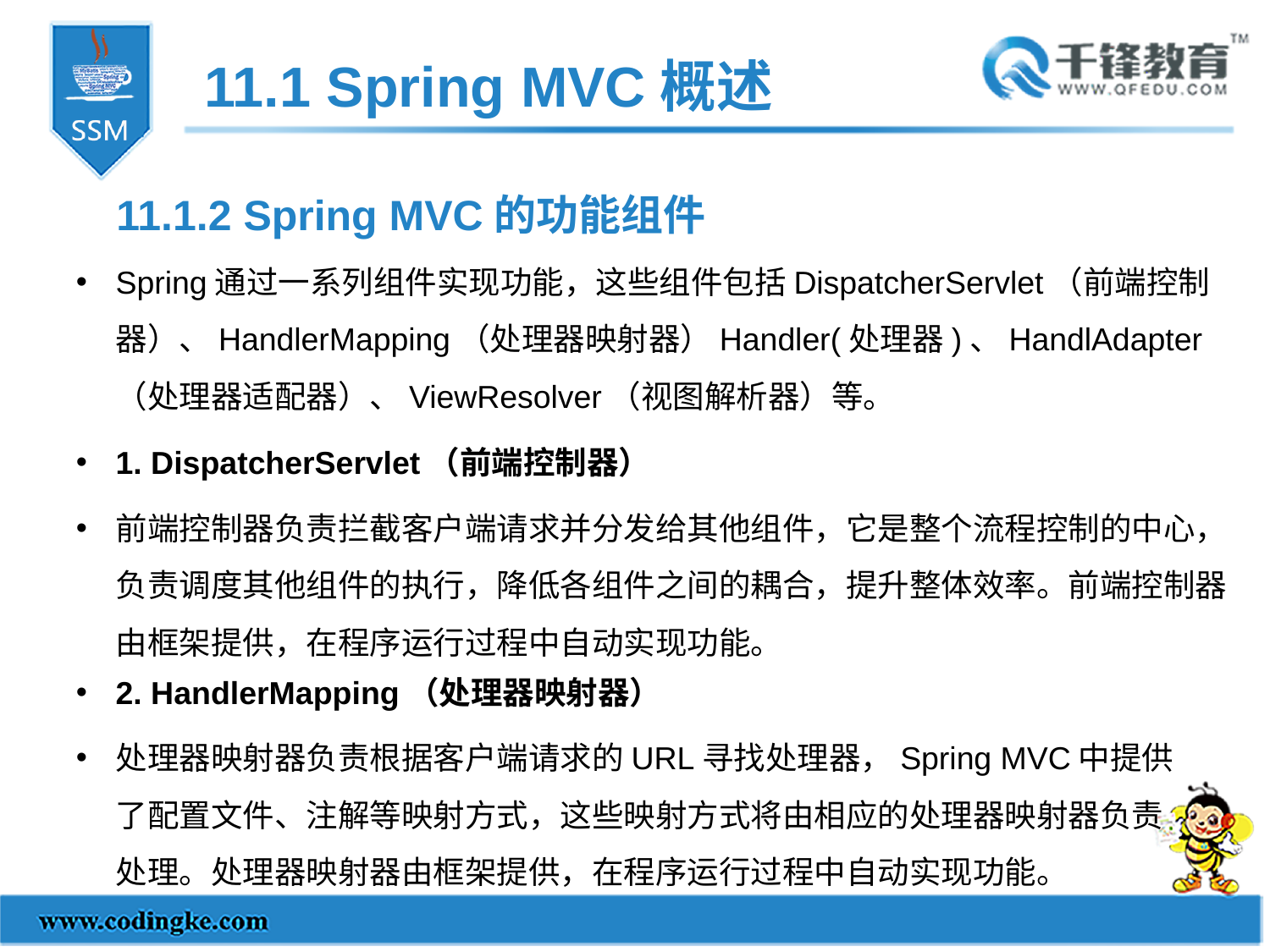

11.1 Spring MVC概述
11.1.2 Spring MVC的功能组件
Spring通过一系列组件实现功能，这些组件包括DispatcherServlet（前端控制器）、HandlerMapping（处理器映射器）Handler(处理器)、HandlAdapter（处理器适配器）、ViewResolver（视图解析器）等。
1. DispatcherServlet（前端控制器）
前端控制器负责拦截客户端请求并分发给其他组件，它是整个流程控制的中心，负责调度其他组件的执行，降低各组件之间的耦合，提升整体效率。前端控制器由框架提供，在程序运行过程中自动实现功能。
2. HandlerMapping（处理器映射器）
处理器映射器负责根据客户端请求的URL寻找处理器，Spring MVC中提供了配置文件、注解等映射方式，这些映射方式将由相应的处理器映射器负责处理。处理器映射器由框架提供，在程序运行过程中自动实现功能。